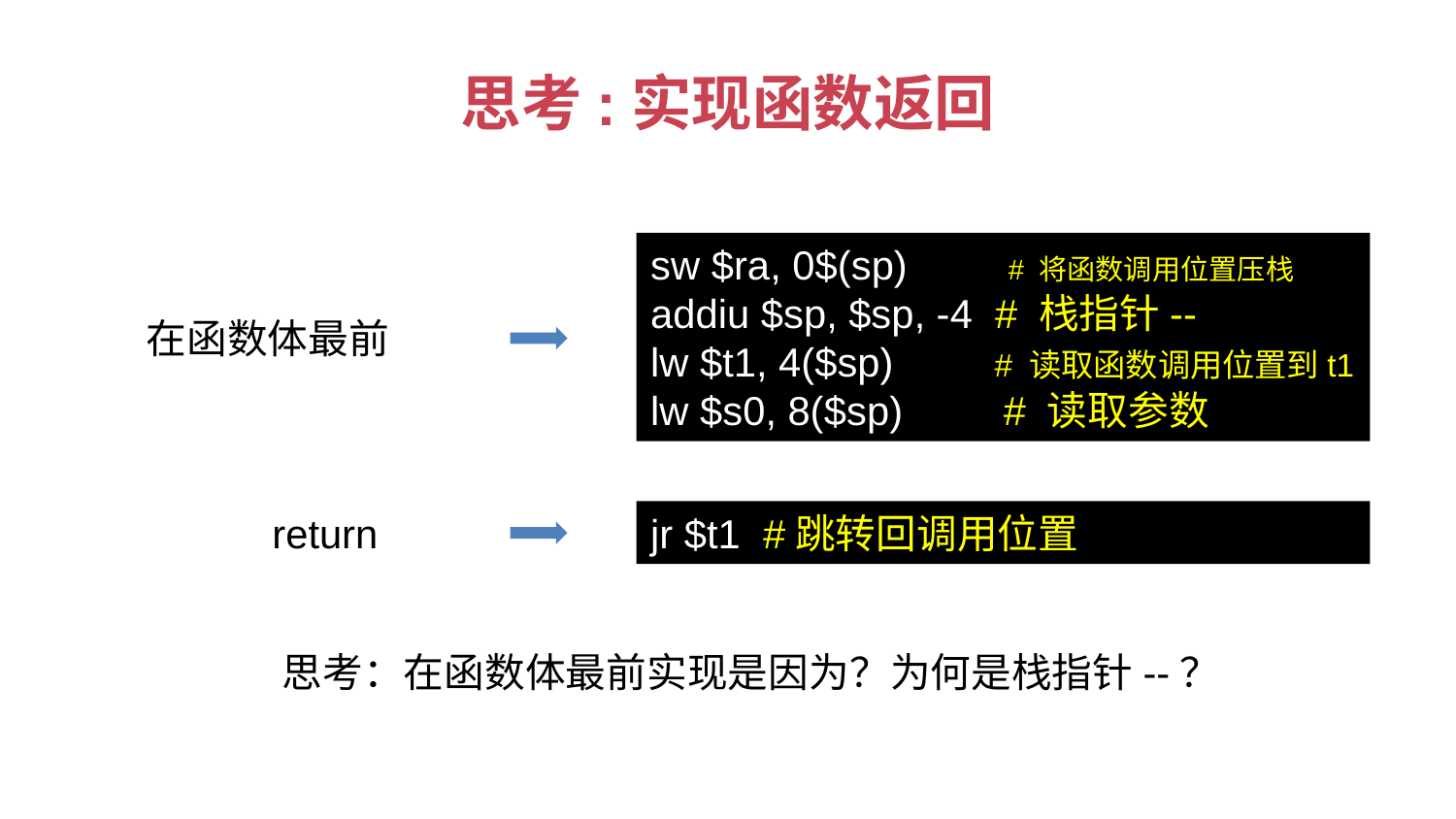

# 思考:实现函数返回
sw $ra, 0$(sp)         # 将函数调用位置压栈
addiu $sp, $sp, -4  # 栈指针--
lw $t1, 4($sp)         # 读取函数调用位置到t1
lw $s0, 8($sp)         # 读取参数
在函数体最前

return
jr $t1  #跳转回调用位置

思考：在函数体最前实现是因为？为何是栈指针--？